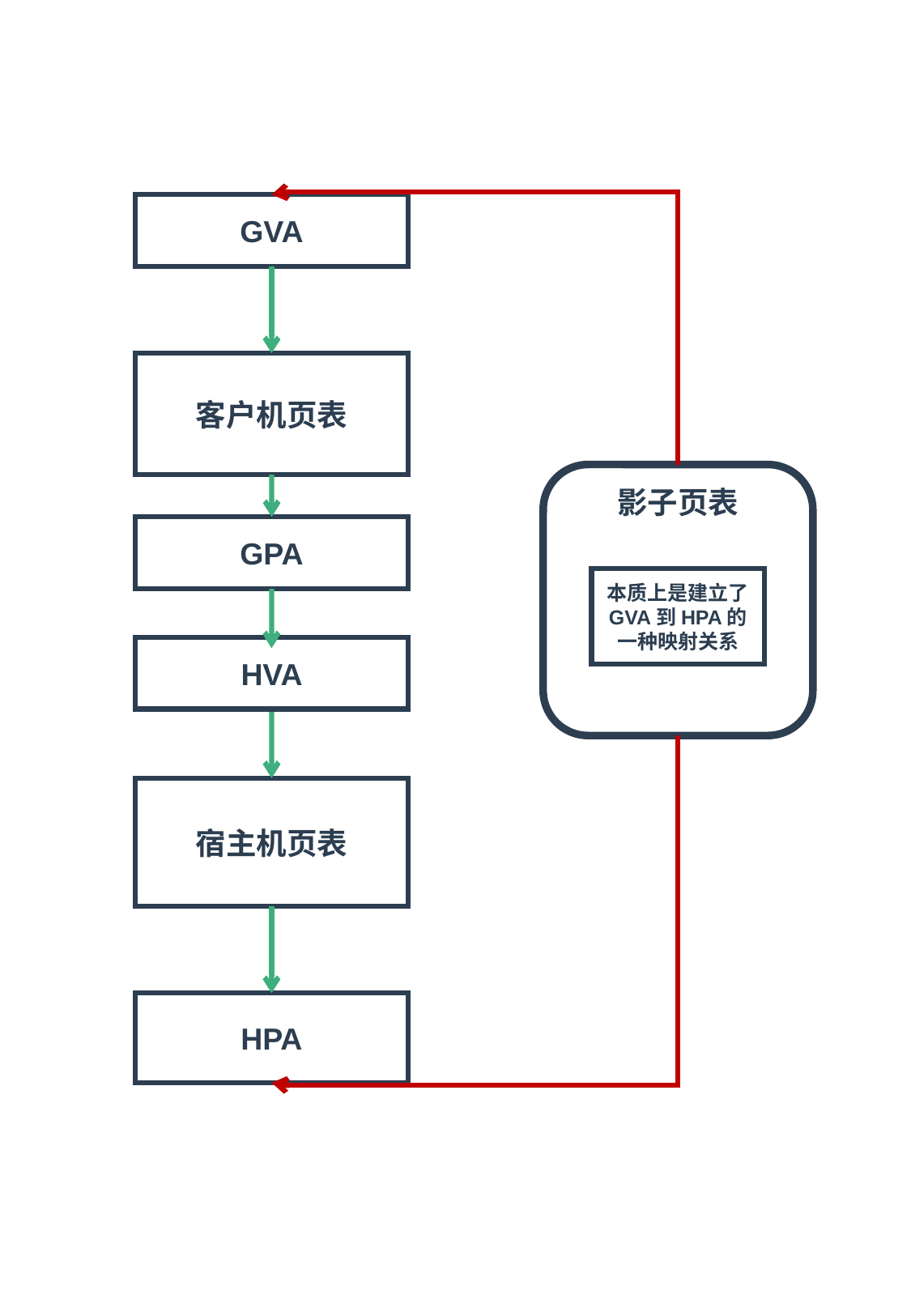

GVA
客户机页表
影子页表
GPA
本质上是建立了
GVA到HPA的
一种映射关系
HVA
宿主机页表
HPA